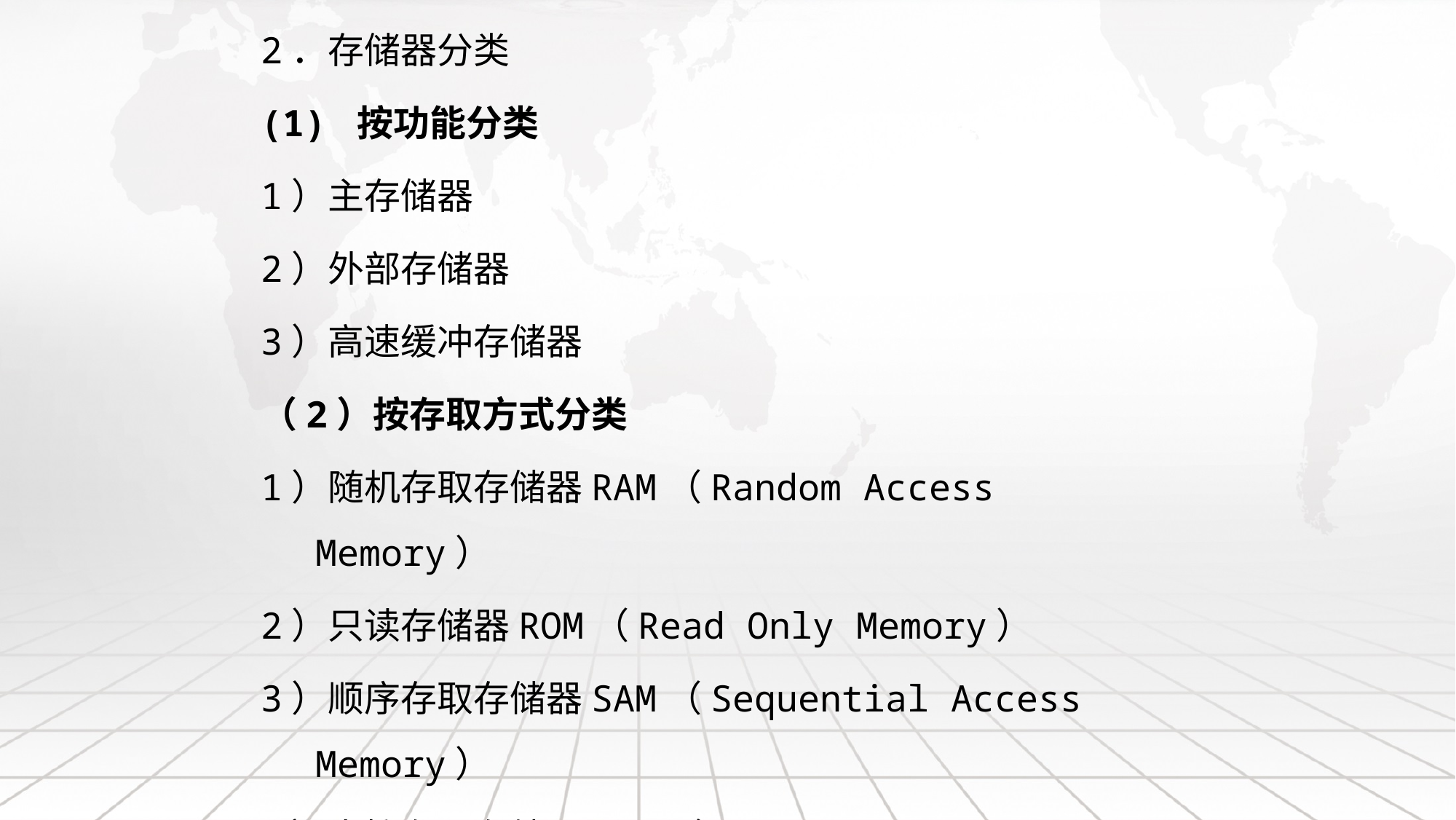

2．存储器分类
(1) 按功能分类
1）主存储器
2）外部存储器
3）高速缓冲存储器
（2）按存取方式分类
1）随机存取存储器RAM（Random Access Memory）
2）只读存储器ROM（Read Only Memory）
3）顺序存取存储器SAM（Sequential Access Memory）
4）直接存取存储器DAM（Direct Access Memory）